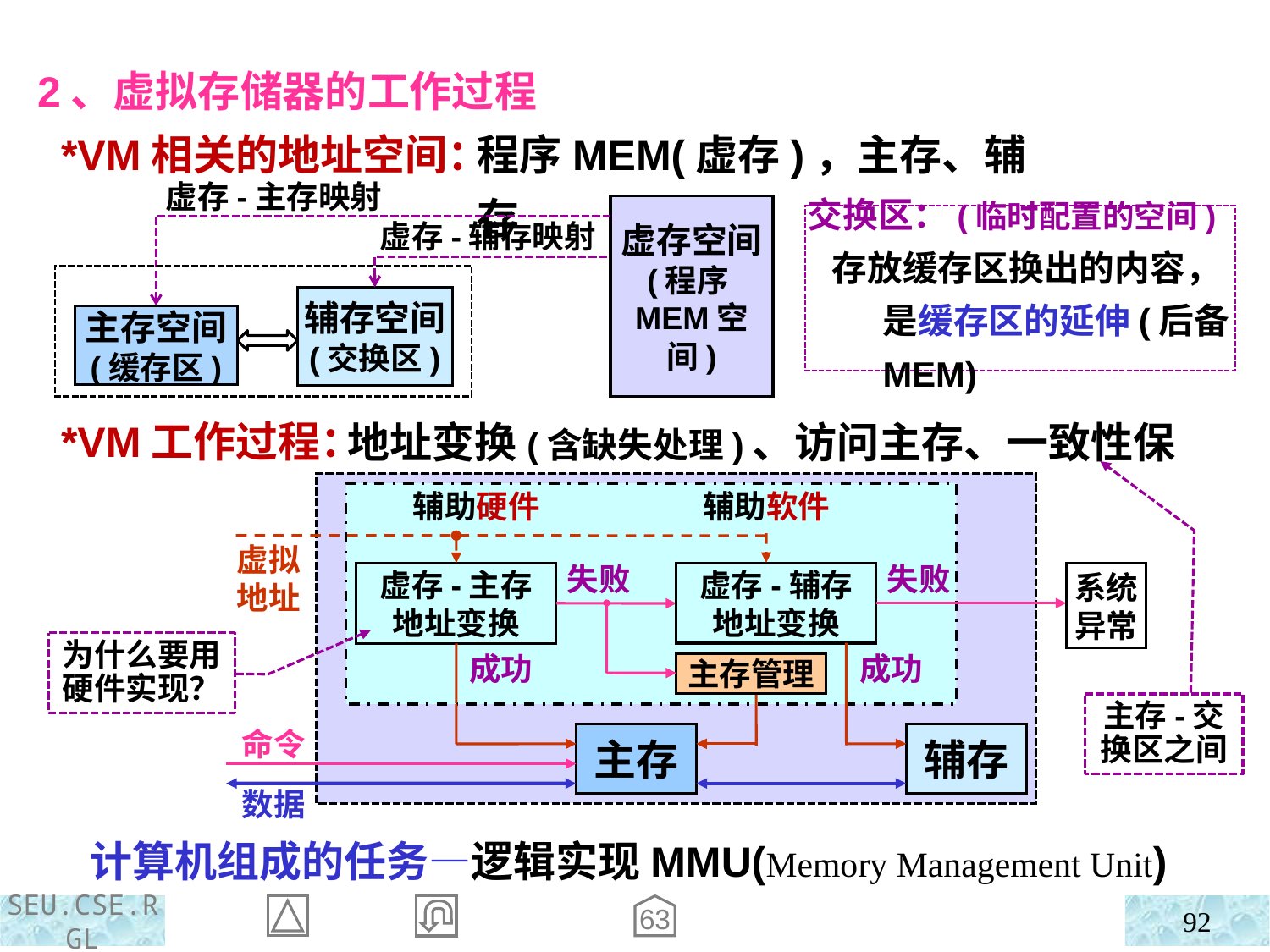

2、虚拟存储器的工作过程
  *VM相关的地址空间：

  *VM工作过程：
程序MEM(虚存)，主存、辅存
虚存-主存映射
虚存空间
(程序MEM空间)
交换区：(临时配置的空间)
  存放缓存区换出的内容，是缓存区的延伸(后备MEM)
虚存-辅存映射

辅存空间
(交换区)
主存空间
(缓存区)

地址变换(含缺失处理)、访问主存、一致性保持
                                    VM

虚拟
地址

命令
主存
辅存

数据
辅助硬件

虚存-主存
地址变换
失败

成功
辅助软件

虚存-辅存
地址变换
系统
异常
失败

成功
主存管理

为什么要用硬件实现？
主存-交换区之间
     计算机组成的任务—逻辑实现MMU(Memory Management Unit)
63

92